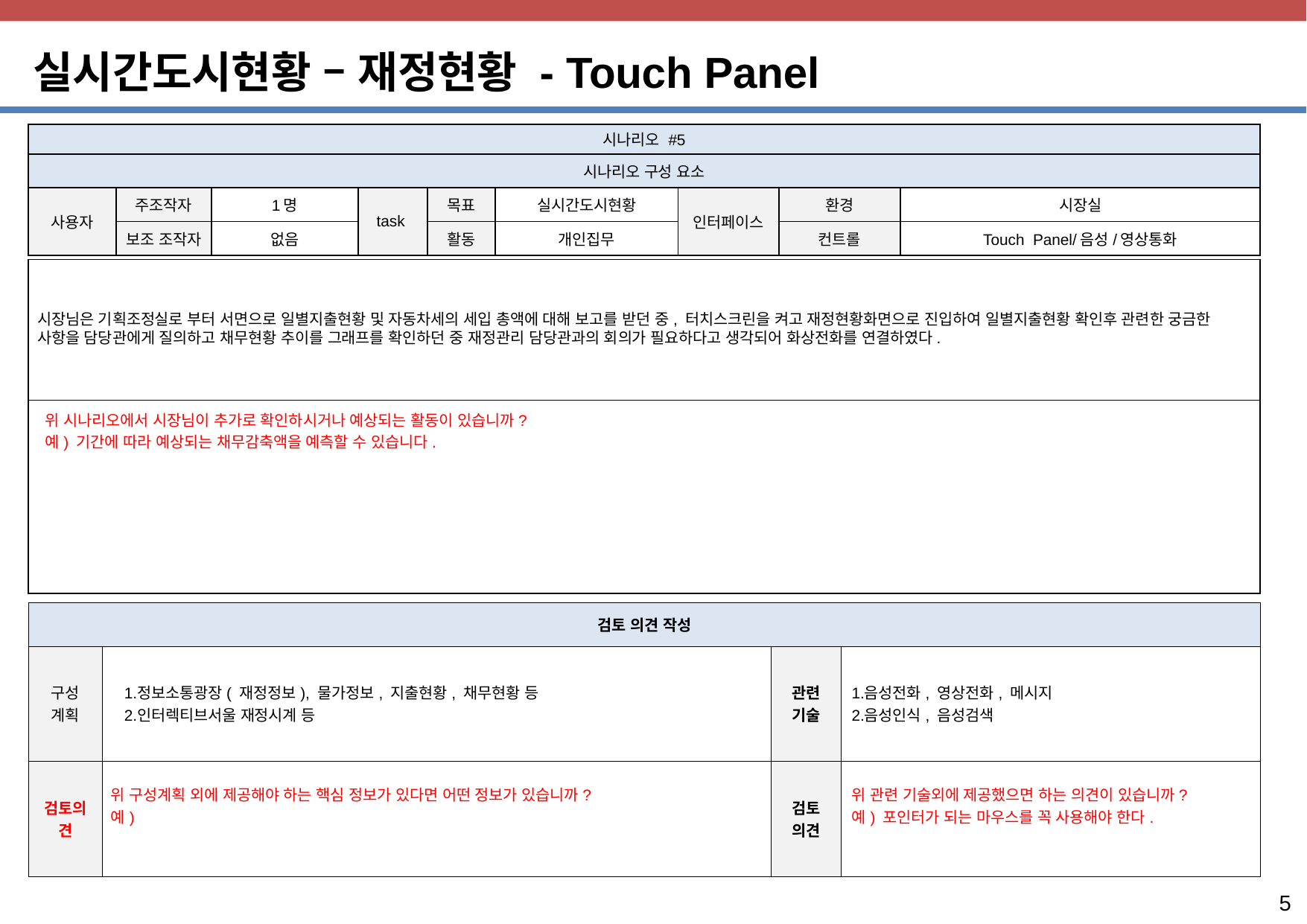

실시간도시현황 – 재정현황 - Touch Panel
| 시나리오 #5 |  |  |  |  |  |  |  |  |
| --- | --- | --- | --- | --- | --- | --- | --- | --- |
| 시나리오 구성 요소 |  |  |  |  |  |  |  |  |
| 사용자 | 주조작자 | 1명 | task | 목표 | 실시간도시현황 | 인터페이스 | 환경 | 시장실 |
|  | 보조 조작자 | 없음 |  | 활동 | 개인집무 |  | 컨트롤 | Touch Panel/음성/영상통화 |
| 시장님은 기획조정실로 부터 서면으로 일별지출현황 및 자동차세의 세입 총액에 대해 보고를 받던 중, 터치스크린을 켜고 재정현황화면으로 진입하여 일별지출현황 확인후 관련한 궁금한 사항을 담당관에게 질의하고 채무현황 추이를 그래프를 확인하던 중 재정관리 담당관과의 회의가 필요하다고 생각되어 화상전화를 연결하였다. |
| --- |
| 위 시나리오에서 시장님이 추가로 확인하시거나 예상되는 활동이 있습니까? 예) 기간에 따라 예상되는 채무감축액을 예측할 수 있습니다. |
| 검토 의견 작성 |  |  |  |
| --- | --- | --- | --- |
| 구성 계획 | 정보소통광장( 재정정보), 물가정보, 지출현황, 채무현황 등 인터렉티브서울 재정시계 등 | 관련 기술 | 음성전화, 영상전화, 메시지 음성인식, 음성검색 |
| 검토의견 | 위 구성계획 외에 제공해야 하는 핵심 정보가 있다면 어떤 정보가 있습니까? 예) | 검토 의견 | 위 관련 기술외에 제공했으면 하는 의견이 있습니까? 예) 포인터가 되는 마우스를 꼭 사용해야 한다. |